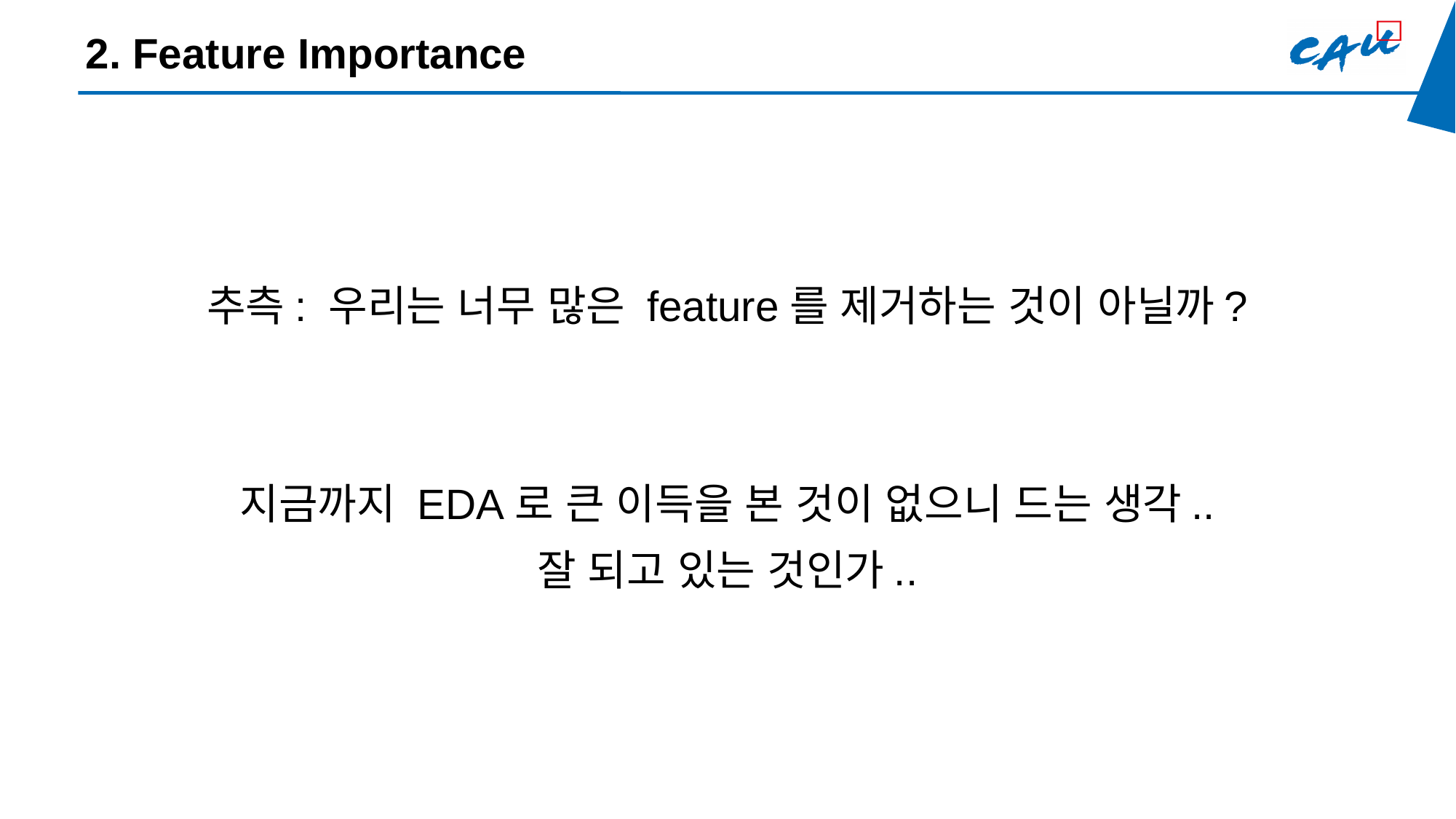

2. Feature Importance
추측: 우리는 너무 많은 feature를 제거하는 것이 아닐까?

지금까지 EDA로 큰 이득을 본 것이 없으니 드는 생각..
잘 되고 있는 것인가..